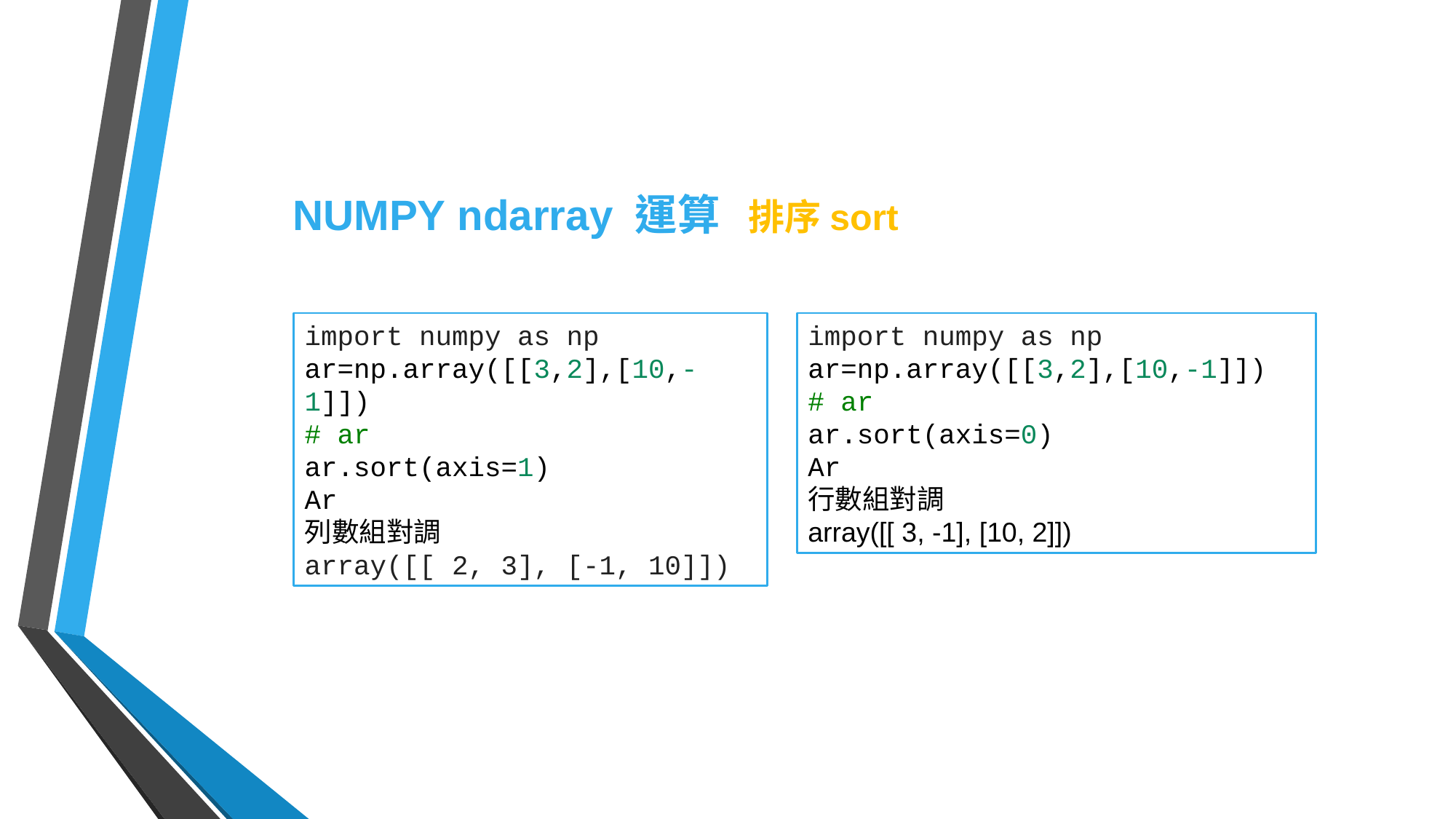

NUMPY ndarray 運算   排序sort
import numpy as np
ar=np.array([[3,2],[10,-1]])
# ar
ar.sort(axis=0)
Ar
行數組對調
array([[ 3, -1], [10, 2]])
import numpy as np
ar=np.array([[3,2],[10,-1]])
# ar
ar.sort(axis=1)
Ar
列數組對調
array([[ 2, 3], [-1, 10]])